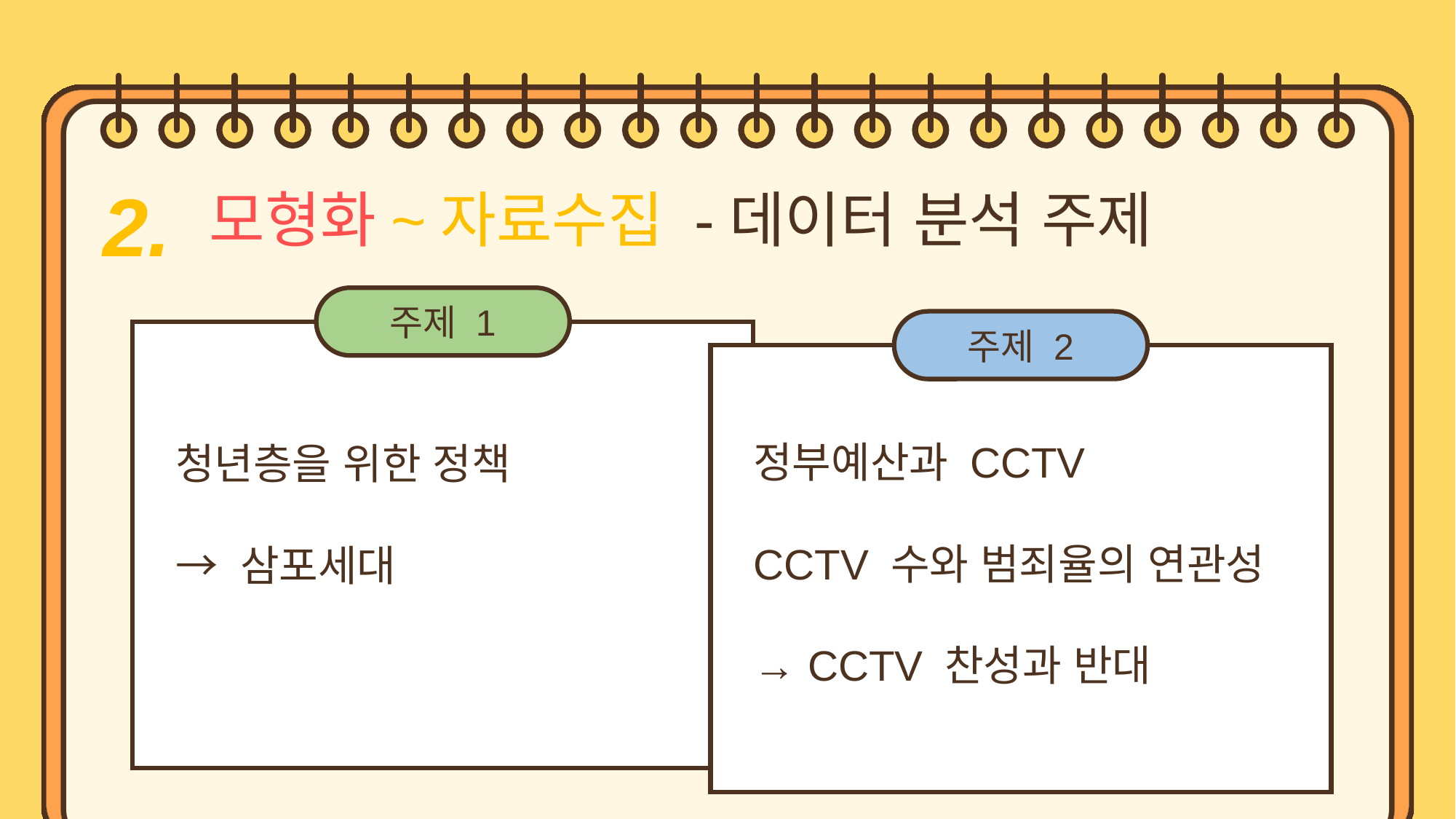

2.
모형화~자료수집 -데이터 분석 주제
주제 1
주제 2

청년층을 위한 정책

→ 삼포세대

정부예산과 CCTV

CCTV 수와 범죄율의 연관성

→ CCTV 찬성과 반대